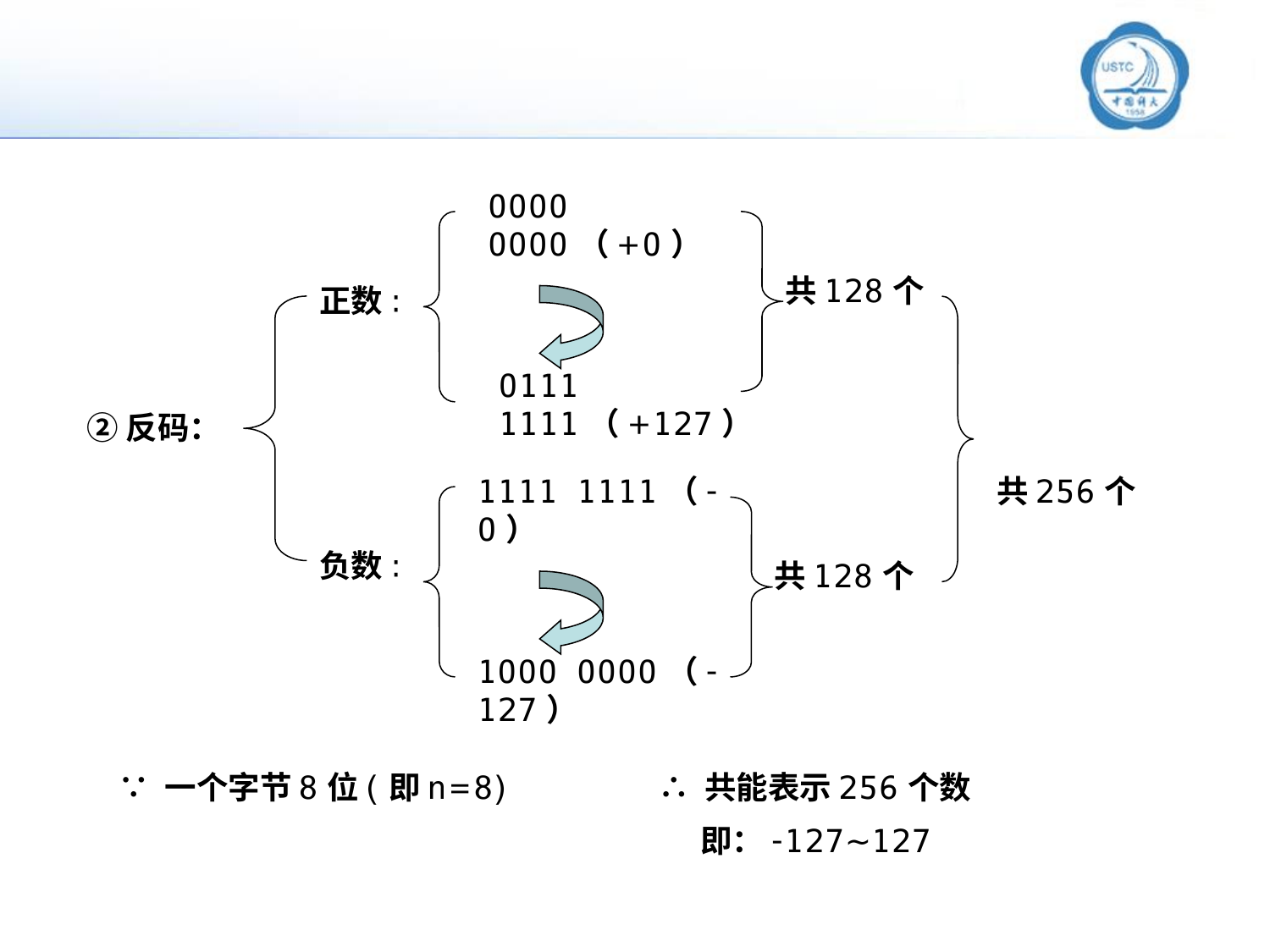

0000  0000（+0）

共128个
正数:

0111  1111（+127）
②反码：
1111  1111（-0）
共256个

负数:
共128个

1000  0000（-127）
∵ 一个字节8位(即n=8)
∴ 共能表示256个数
即：-127~127